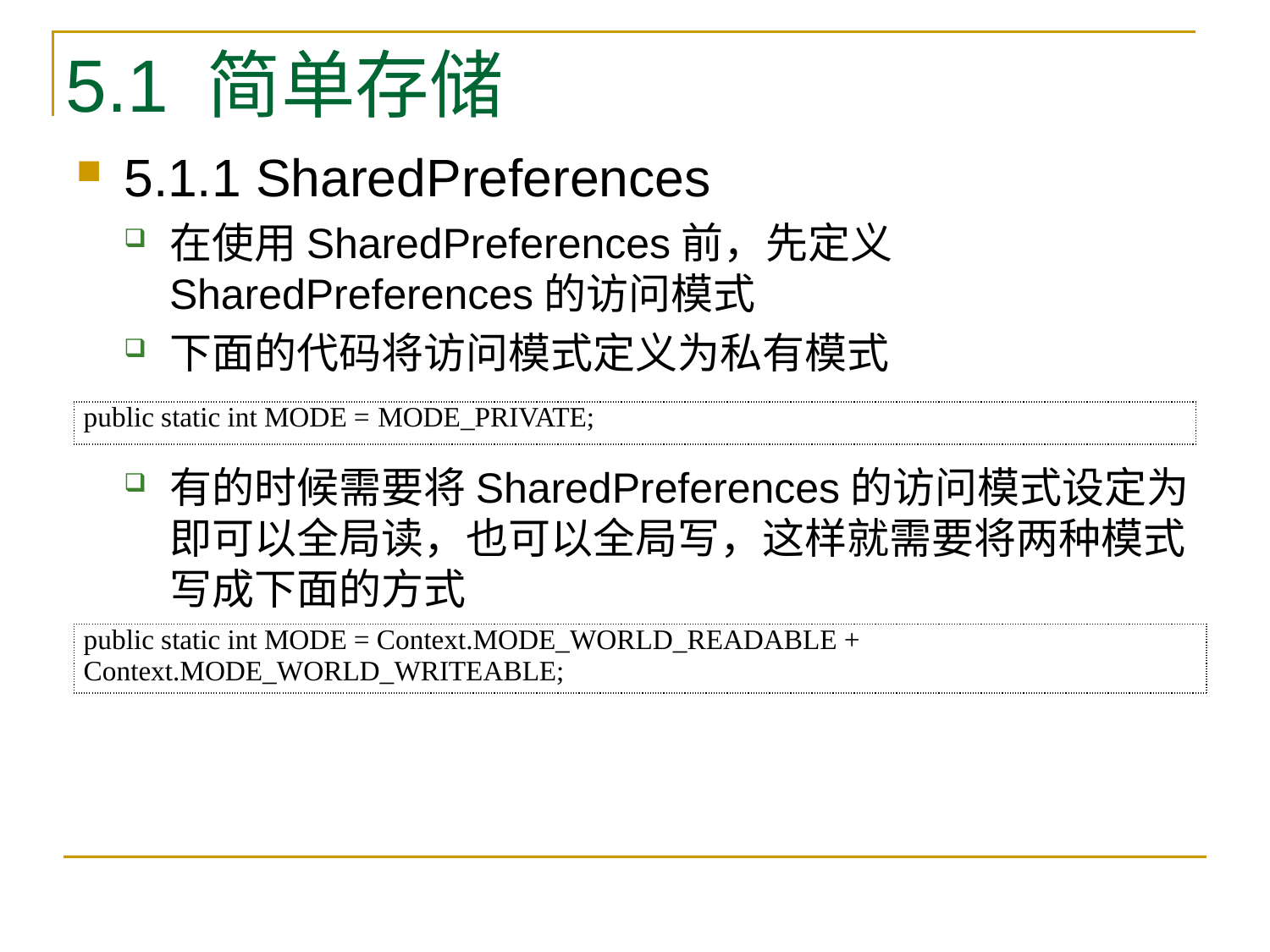

# 5.1 简单存储
5.1.1 SharedPreferences
在使用SharedPreferences前，先定义SharedPreferences的访问模式
下面的代码将访问模式定义为私有模式

有的时候需要将SharedPreferences的访问模式设定为即可以全局读，也可以全局写，这样就需要将两种模式写成下面的方式

| public static int MODE = MODE\_PRIVATE; |
| --- |
| public static int MODE = Context.MODE\_WORLD\_READABLE + Context.MODE\_WORLD\_WRITEABLE; |
| --- |